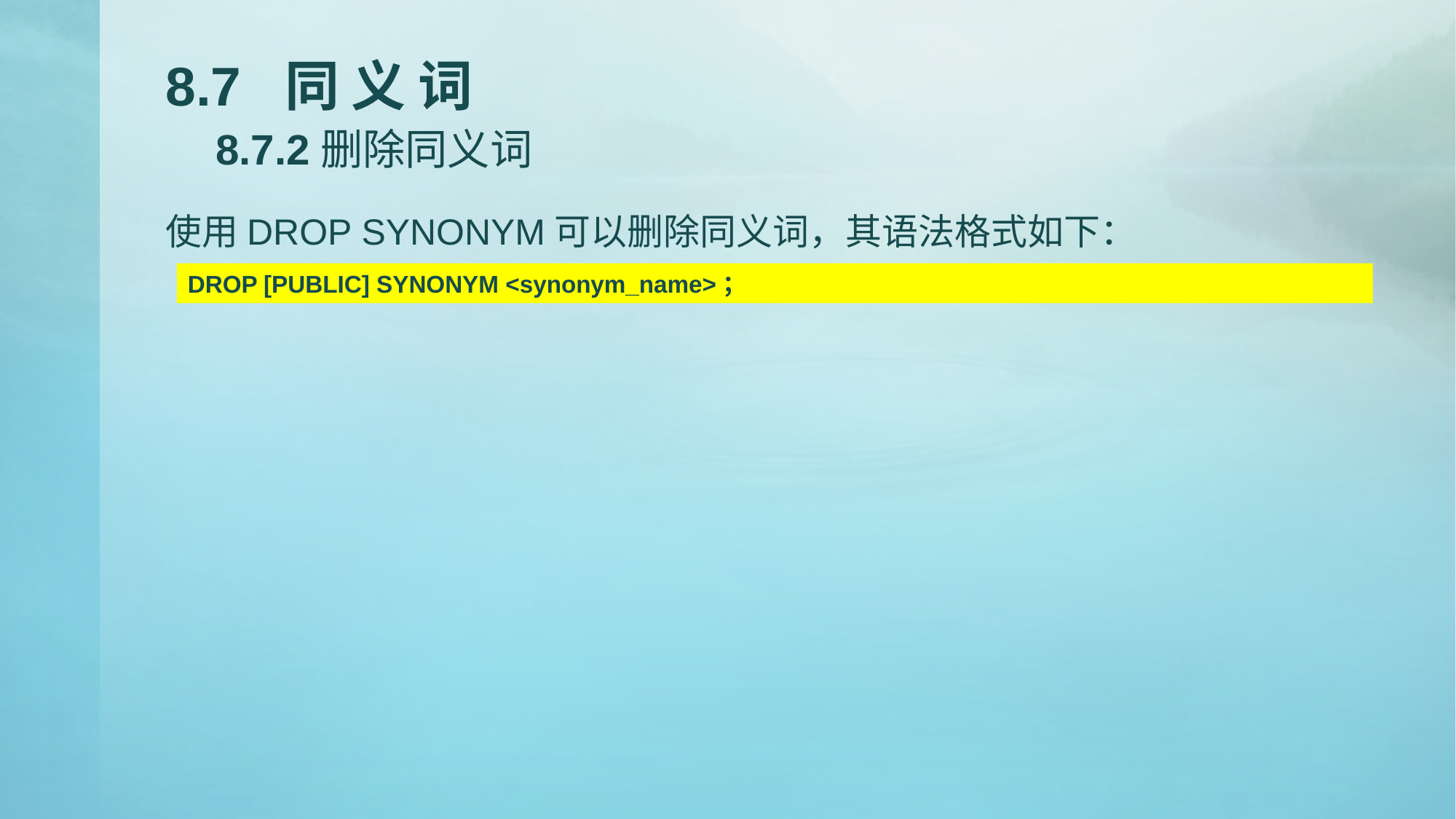

# 8.7  同 义 词 8.7.2删除同义词
使用DROP SYNONYM可以删除同义词，其语法格式如下：
DROP [PUBLIC] SYNONYM <synonym_name>；